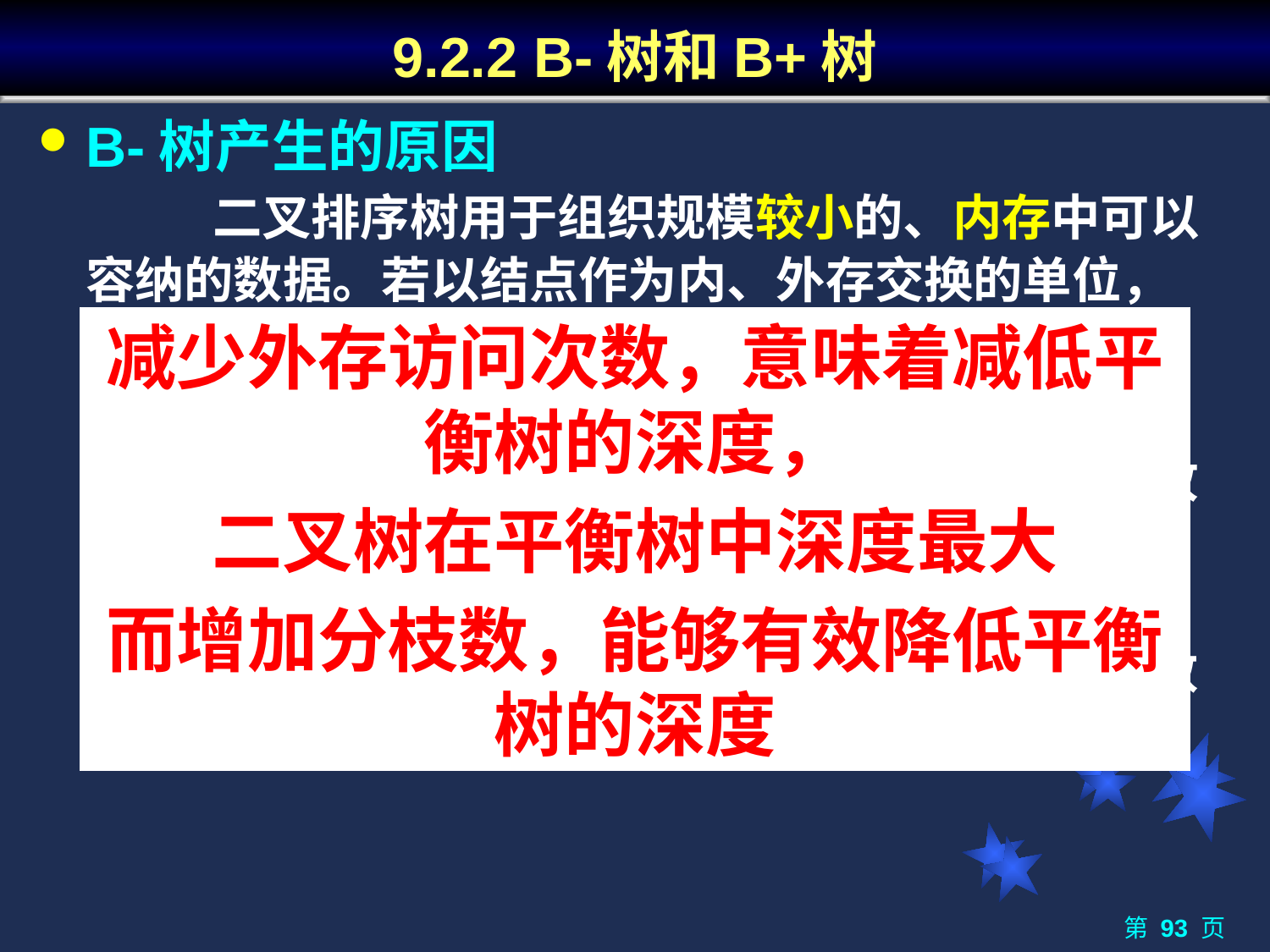

# 9.2.2 B-树和B+树
B-树产生的原因
		二叉排序树用于组织规模较小的、内存中可以容纳的数据。若以结点作为内、外存交换的单位，则在按关键字查找一个结点时，平均要访问外存log2n
		外存访问首先要花费大量的时间找到数据存放的位置（称为定位），数据读写速度比内存慢得多。
		要提高查找效率，关键是减少外存交换的次数（称为访外的次数）。
减少外存访问次数，意味着减低平衡树的深度，
二叉树在平衡树中深度最大
而增加分枝数，能够有效降低平衡树的深度
第 93 页